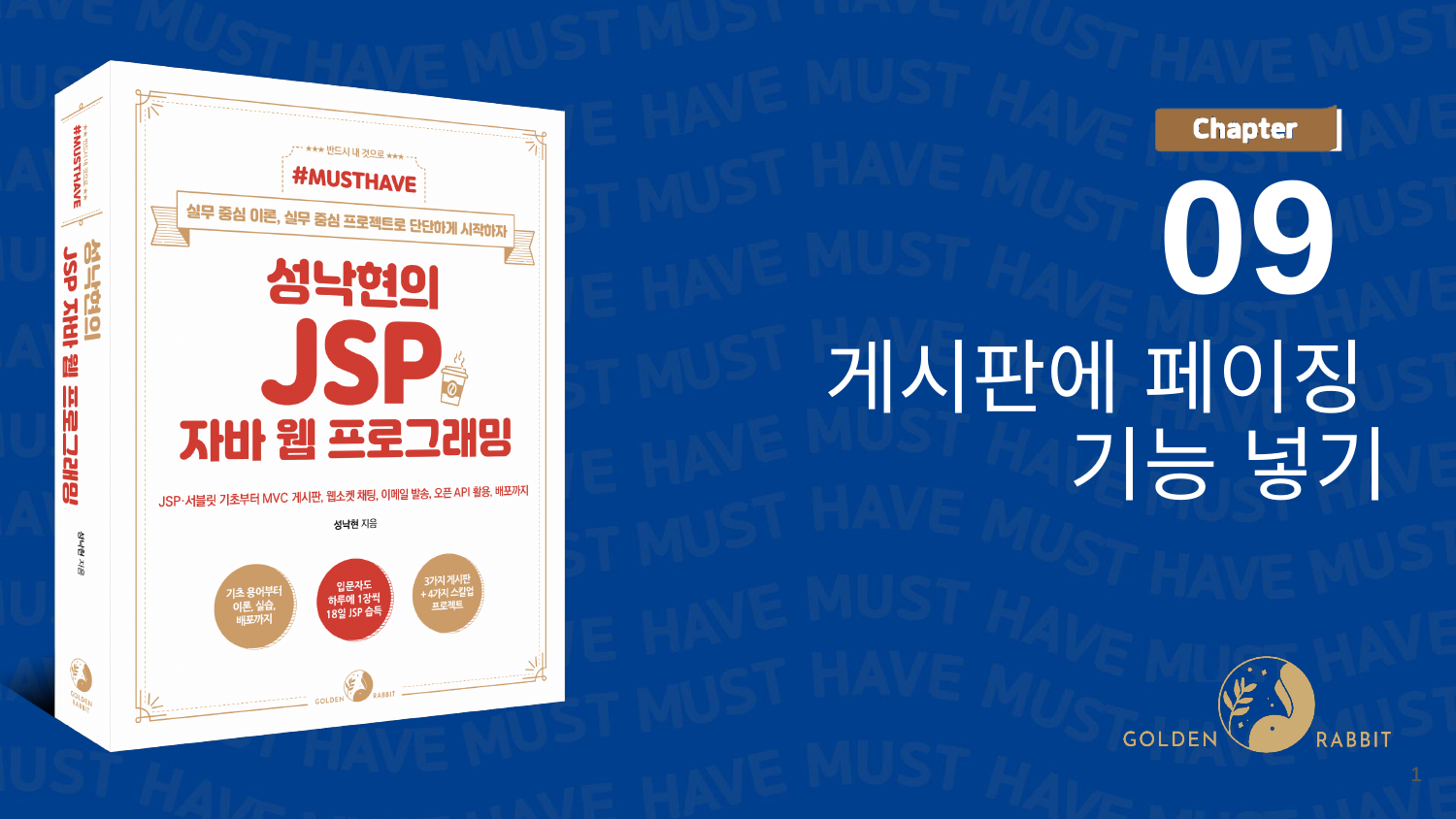

09
게시판에 페이징
기능 넣기

1
1